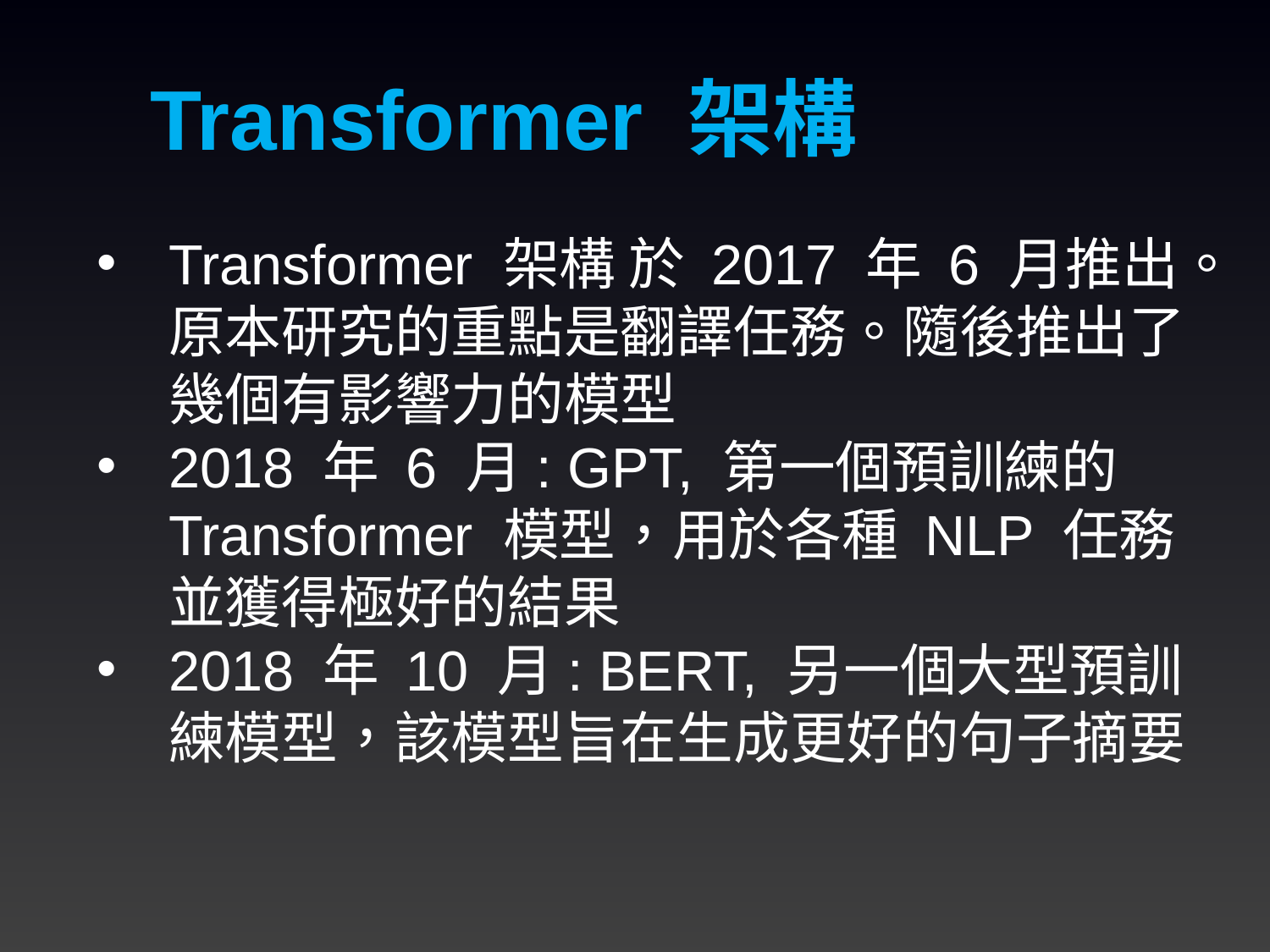

Transformer 架構
Transformer 架構 於 2017 年 6 月推出。原本研究的重點是翻譯任務。隨後推出了幾個有影響力的模型
2018 年 6 月: GPT, 第一個預訓練的 Transformer 模型，用於各種 NLP 任務並獲得極好的結果
2018 年 10 月: BERT, 另一個大型預訓練模型，該模型旨在生成更好的句子摘要